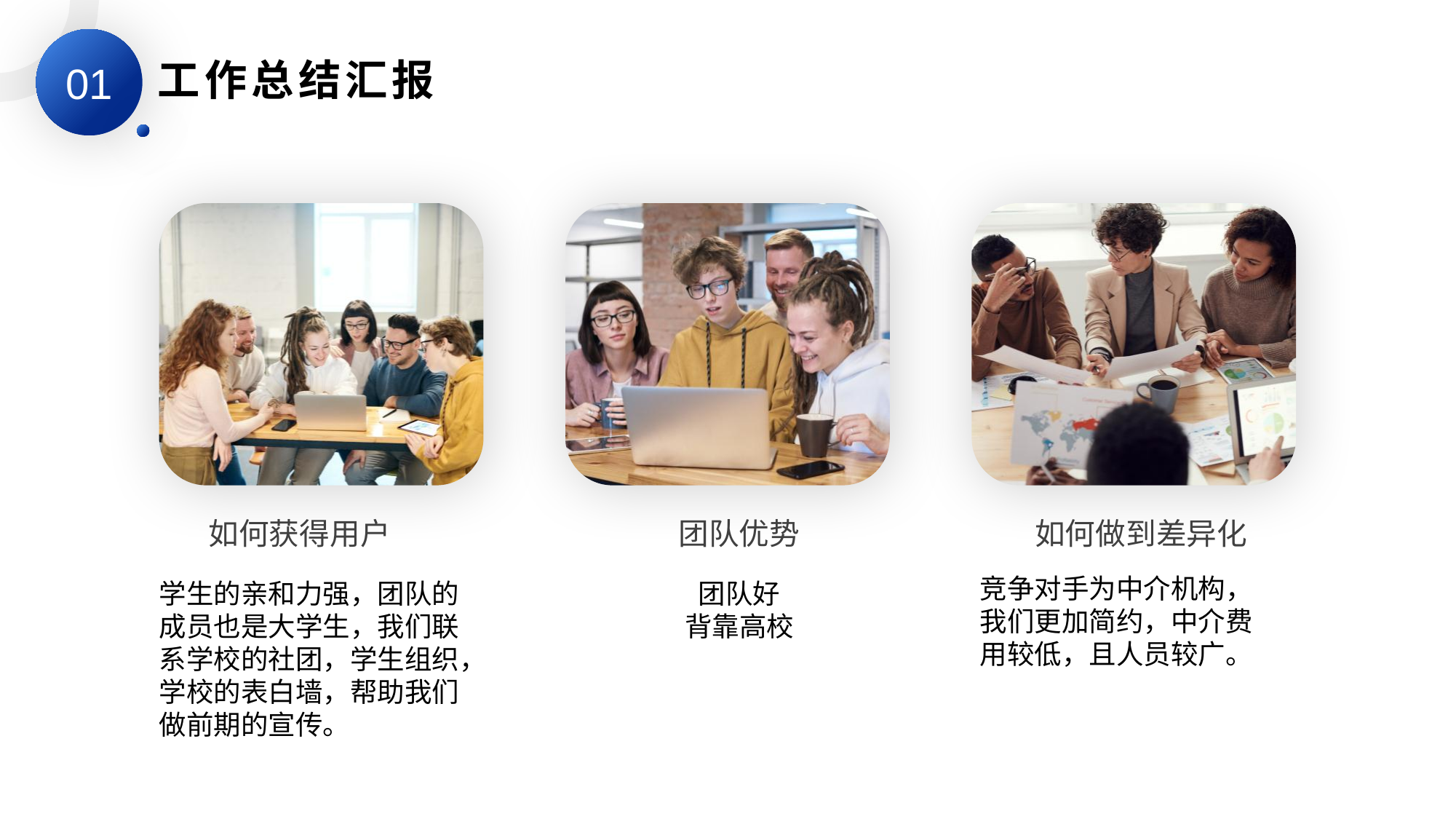

01

工作总结汇报

如何获得用户
团队优势
如何做到差异化
竞争对手为中介机构，我们更加简约，中介费用较低，且人员较广。
学生的亲和力强，团队的成员也是大学生，我们联系学校的社团，学生组织，学校的表白墙，帮助我们做前期的宣传。
团队好
背靠高校